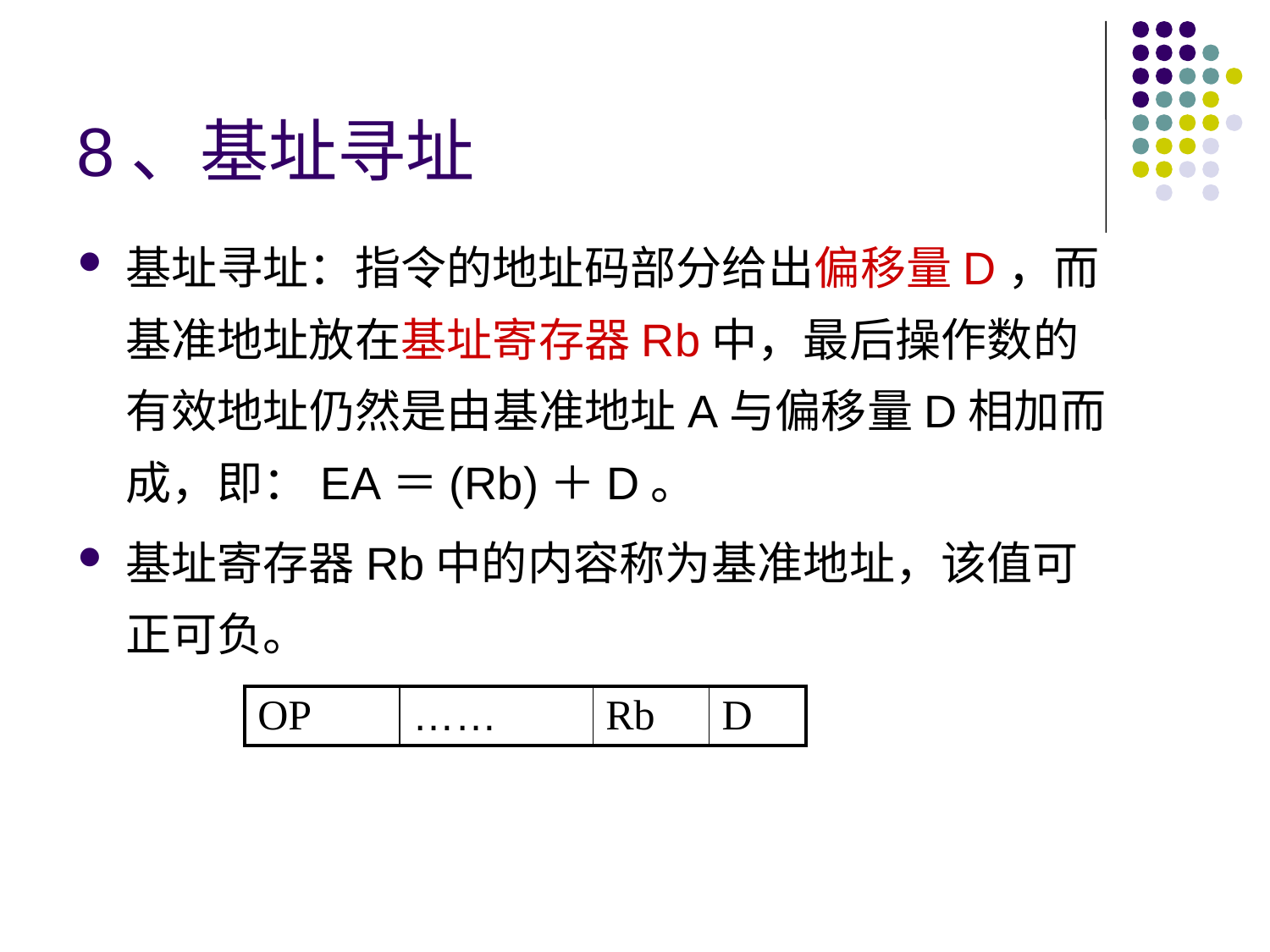

# 8、基址寻址
基址寻址：指令的地址码部分给出偏移量D，而基准地址放在基址寄存器Rb中，最后操作数的有效地址仍然是由基准地址A与偏移量D相加而成，即：EA＝(Rb)＋D。
基址寄存器Rb中的内容称为基准地址，该值可正可负。
| OP | …… | Rb | D |
| --- | --- | --- | --- |
20